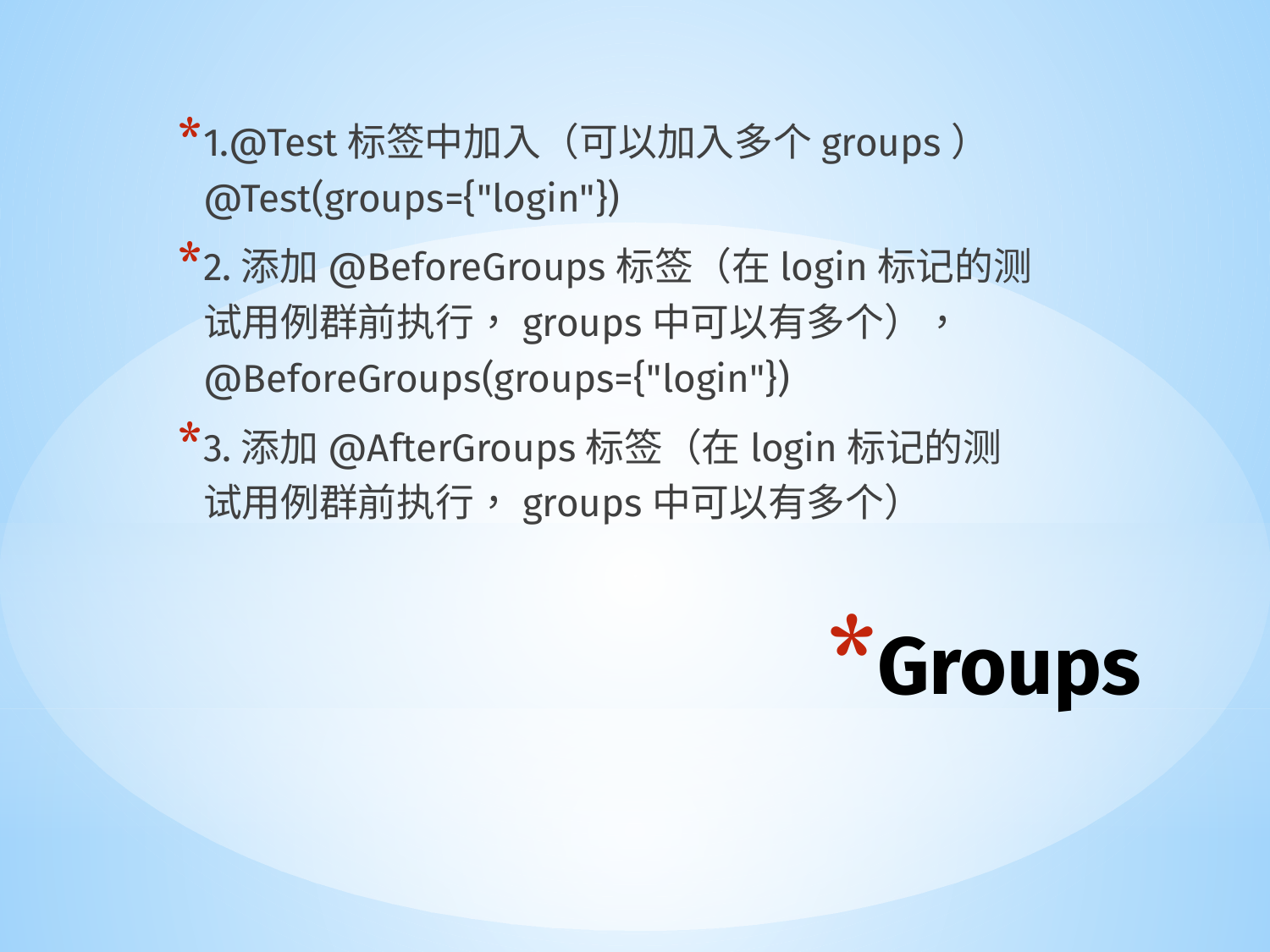

1.@Test标签中加入（可以加入多个groups） @Test(groups={"login"})
2.添加@BeforeGroups标签（在login标记的测试用例群前执行，groups中可以有多个）， @BeforeGroups(groups={"login"})
3.添加@AfterGroups标签（在login标记的测试用例群前执行，groups中可以有多个）
# Groups